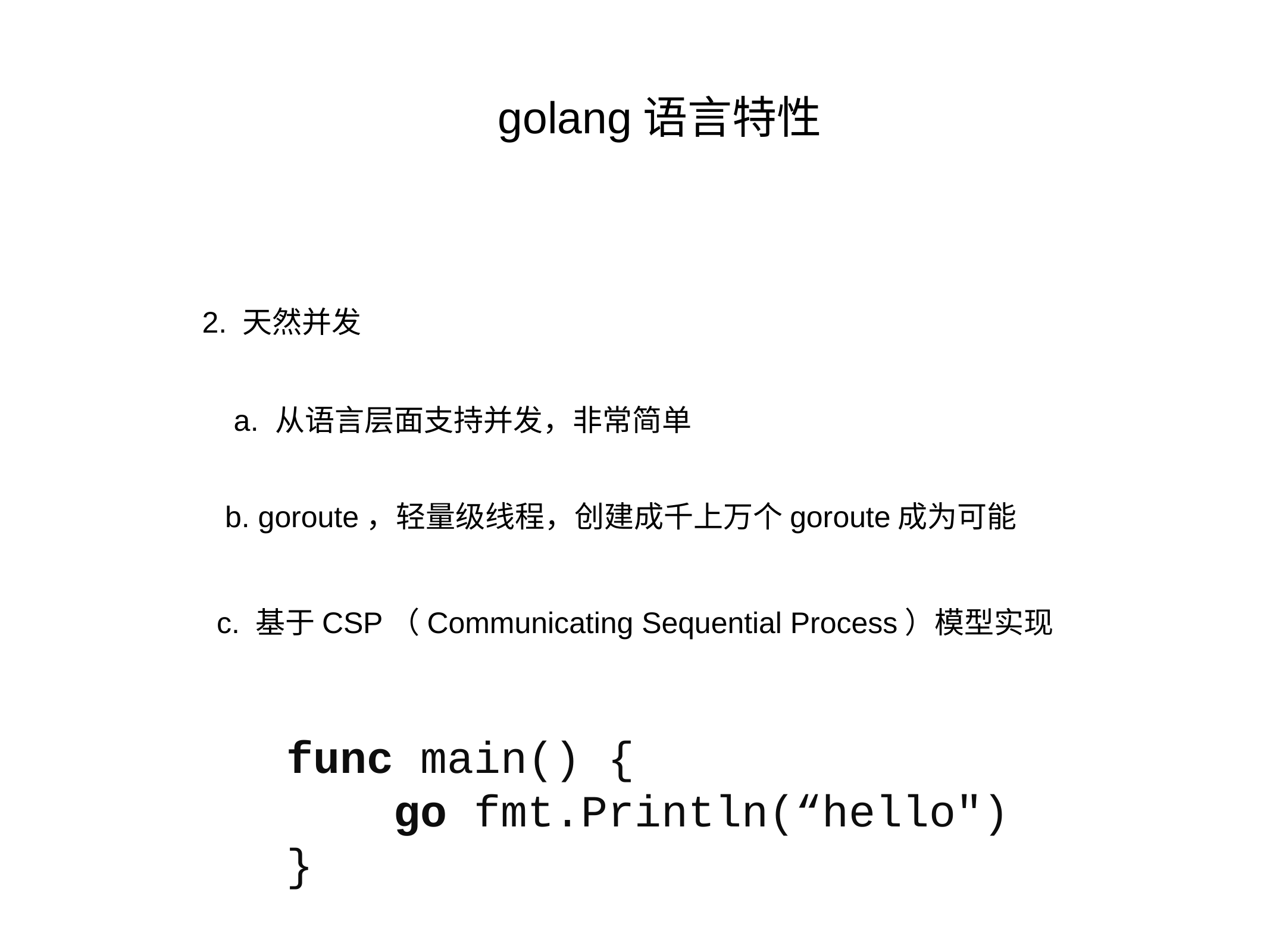

golang语言特性
2. 天然并发
从语言层面支持并发，非常简单
b. goroute，轻量级线程，创建成千上万个goroute成为可能
c. 基于CSP（Communicating Sequential Process）模型实现
func main() {
    go fmt.Println(“hello")
}